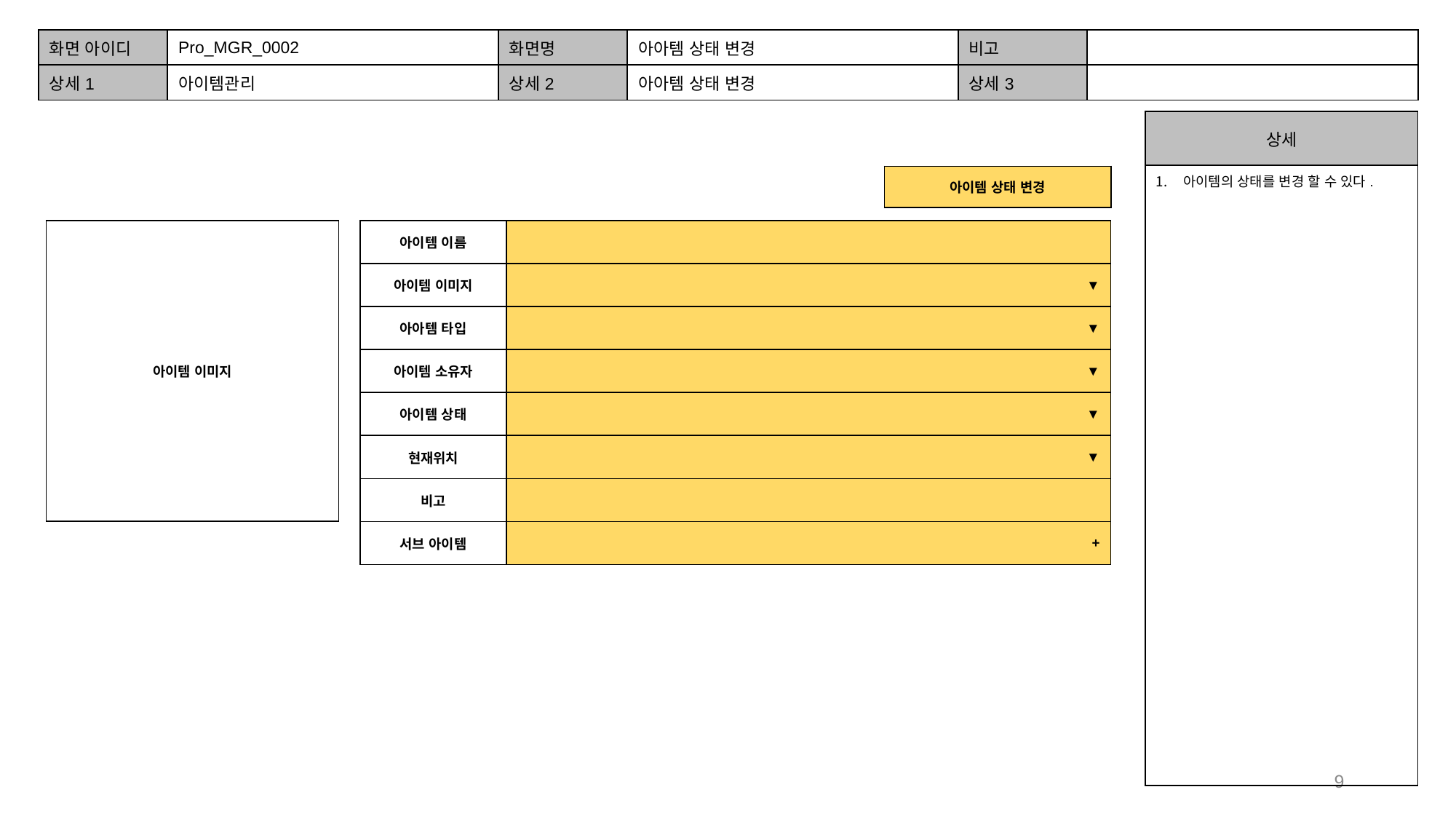

| 화면 아이디 | Pro\_MGR\_0002 | 화면명 | 아아템 상태 변경 | 비고 |  |
| --- | --- | --- | --- | --- | --- |
| 상세1 | 아이템관리 | 상세2 | 아아템 상태 변경 | 상세3 |  |
| 상세 |
| --- |
| 아이템의 상태를 변경 할 수 있다. |
| 아이템 상태 변경 |
| --- |
| 아이템 이름 |  |
| --- | --- |
| 아이템 이미지 | ▼ |
| 아아템 타입 | ▼ |
| 아이템 소유자 | ▼ |
| 아이템 상태 | ▼ |
| 현재위치 | ▼ |
| 비고 |  |
| 서브 아이템 | + |
| 아이템 이미지 |
| --- |
9